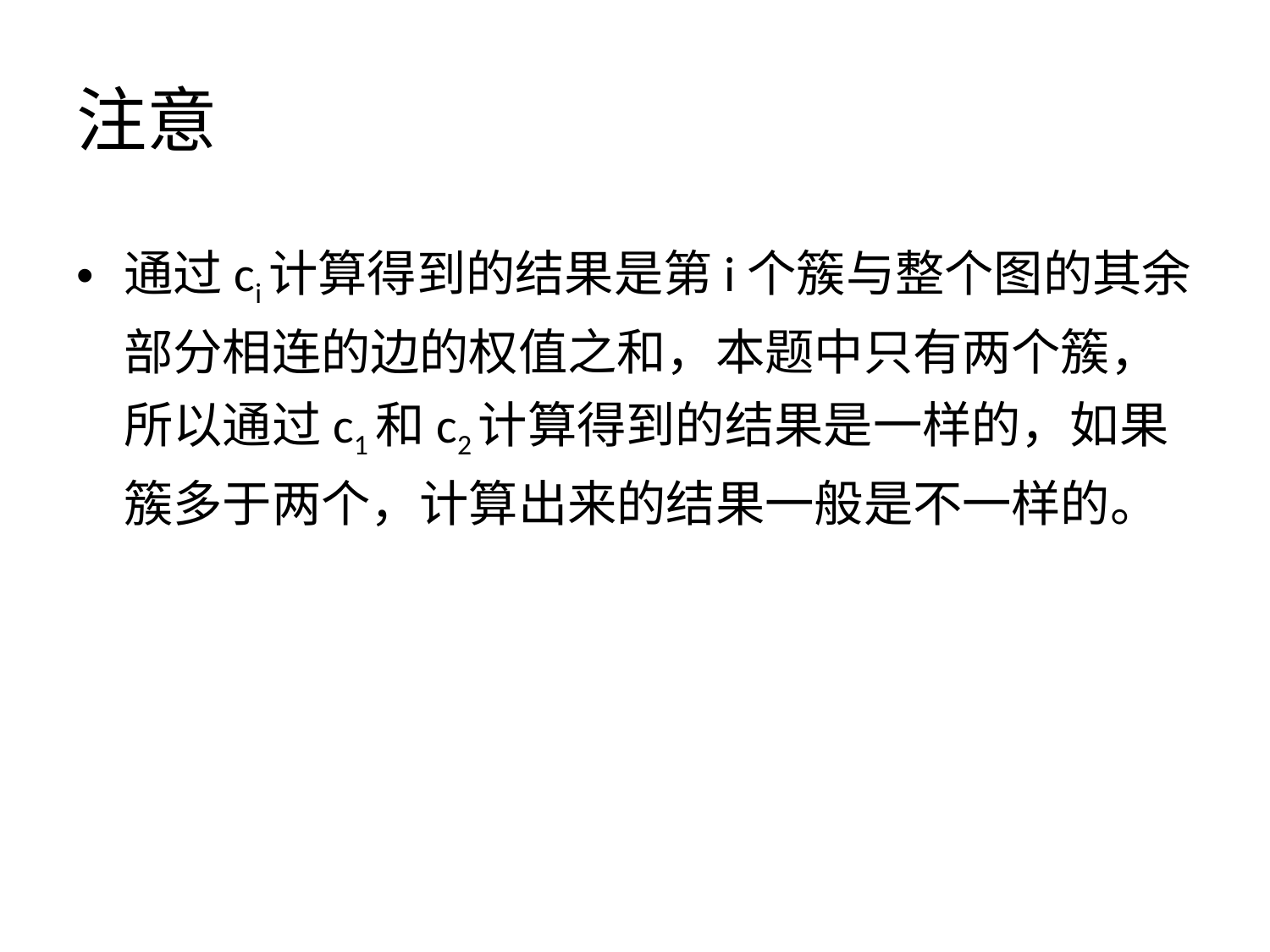

# 注意
通过ci计算得到的结果是第i个簇与整个图的其余部分相连的边的权值之和，本题中只有两个簇，所以通过c1和c2计算得到的结果是一样的，如果簇多于两个，计算出来的结果一般是不一样的。